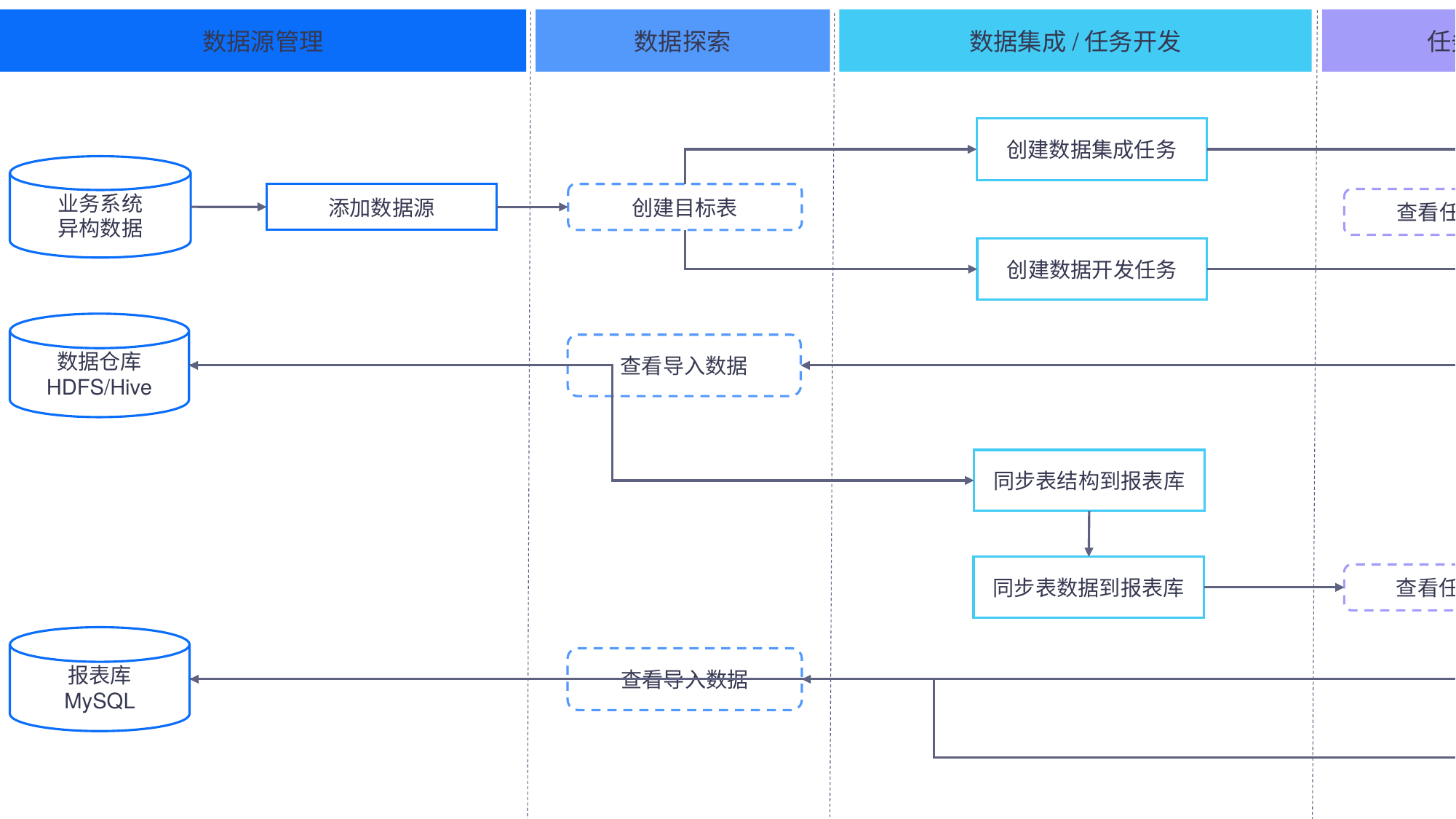

数据源管理
数据探索
数据集成/任务开发
任务监控
数据报表
创建数据集成任务
业务系统
异构数据
创建目标表
添加数据源
查看任务状态
创建数据开发任务
数据仓库
HDFS/Hive
查看导入数据
同步表结构到报表库
同步表数据到报表库
查看任务状态
报表库
MySQL
查看导入数据
制作报表